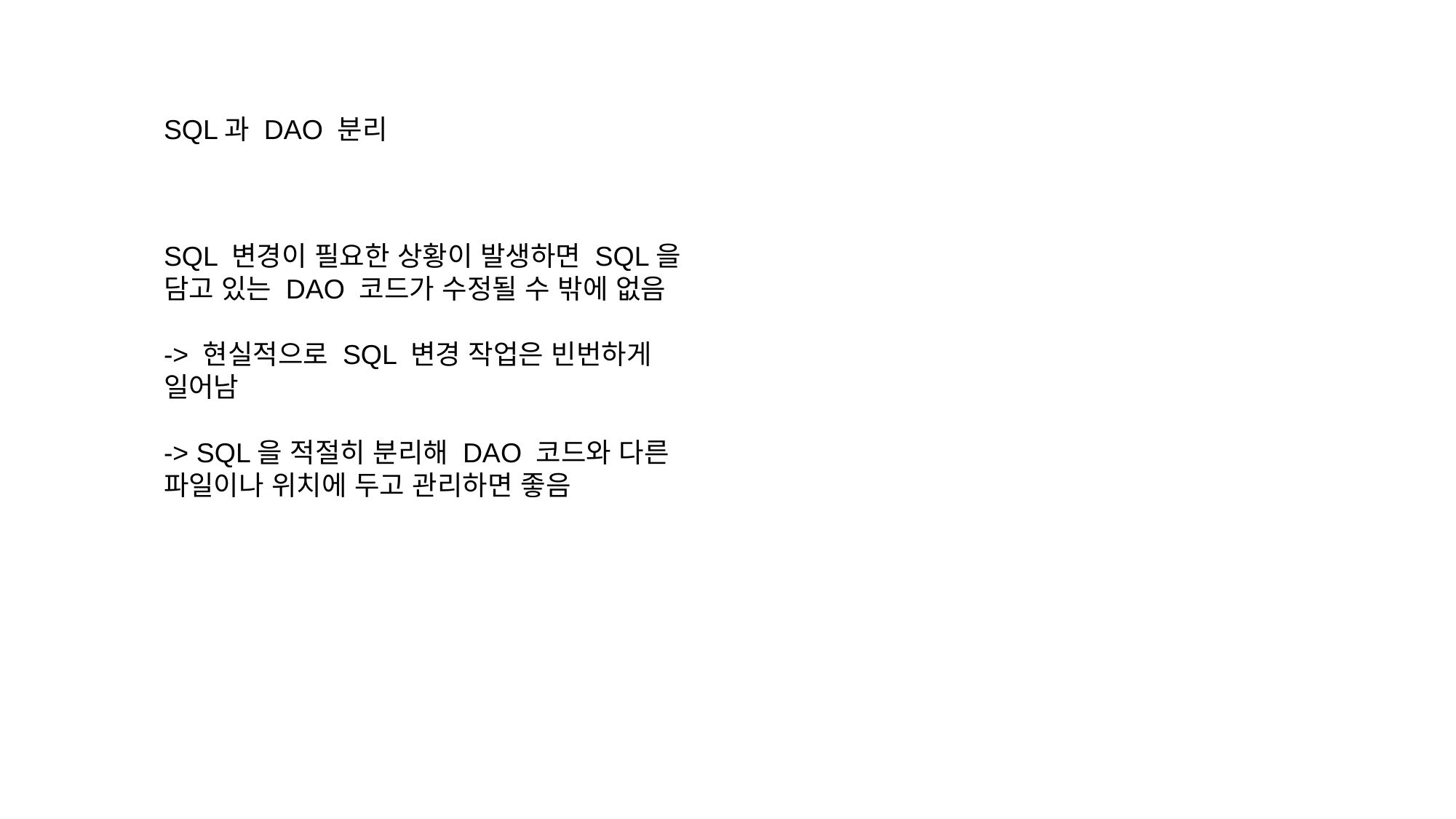

SQL과 DAO 분리
SQL 변경이 필요한 상황이 발생하면 SQL을 담고 있는 DAO 코드가 수정될 수 밖에 없음

-> 현실적으로 SQL 변경 작업은 빈번하게 일어남

-> SQL을 적절히 분리해 DAO 코드와 다른 파일이나 위치에 두고 관리하면 좋음